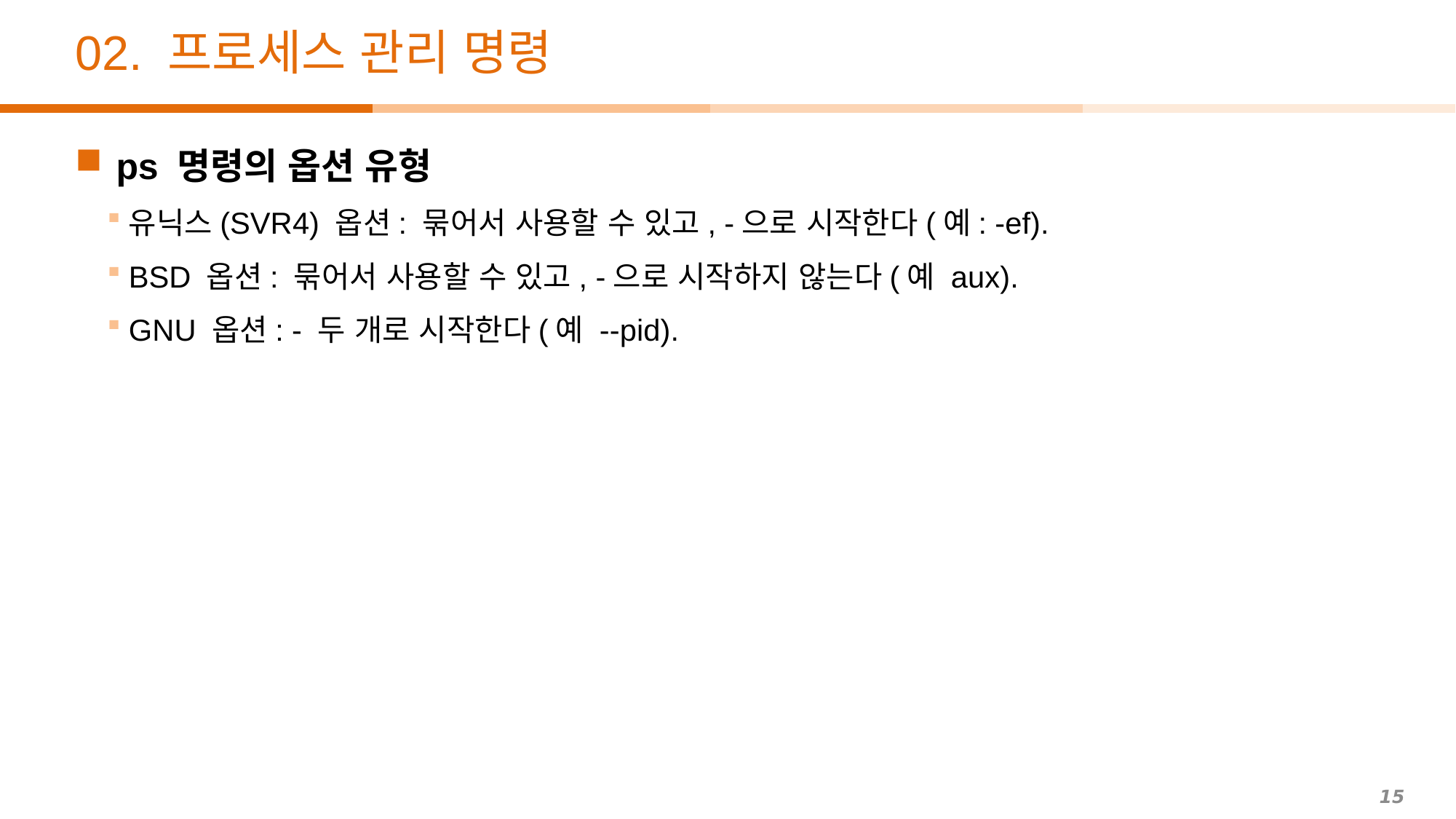

# 02. 프로세스 관리 명령
ps 명령의 옵션 유형
유닉스(SVR4) 옵션: 묶어서 사용할 수 있고, -으로 시작한다(예: -ef).
BSD 옵션: 묶어서 사용할 수 있고, -으로 시작하지 않는다(예 aux).
GNU 옵션: - 두 개로 시작한다(예 --pid).